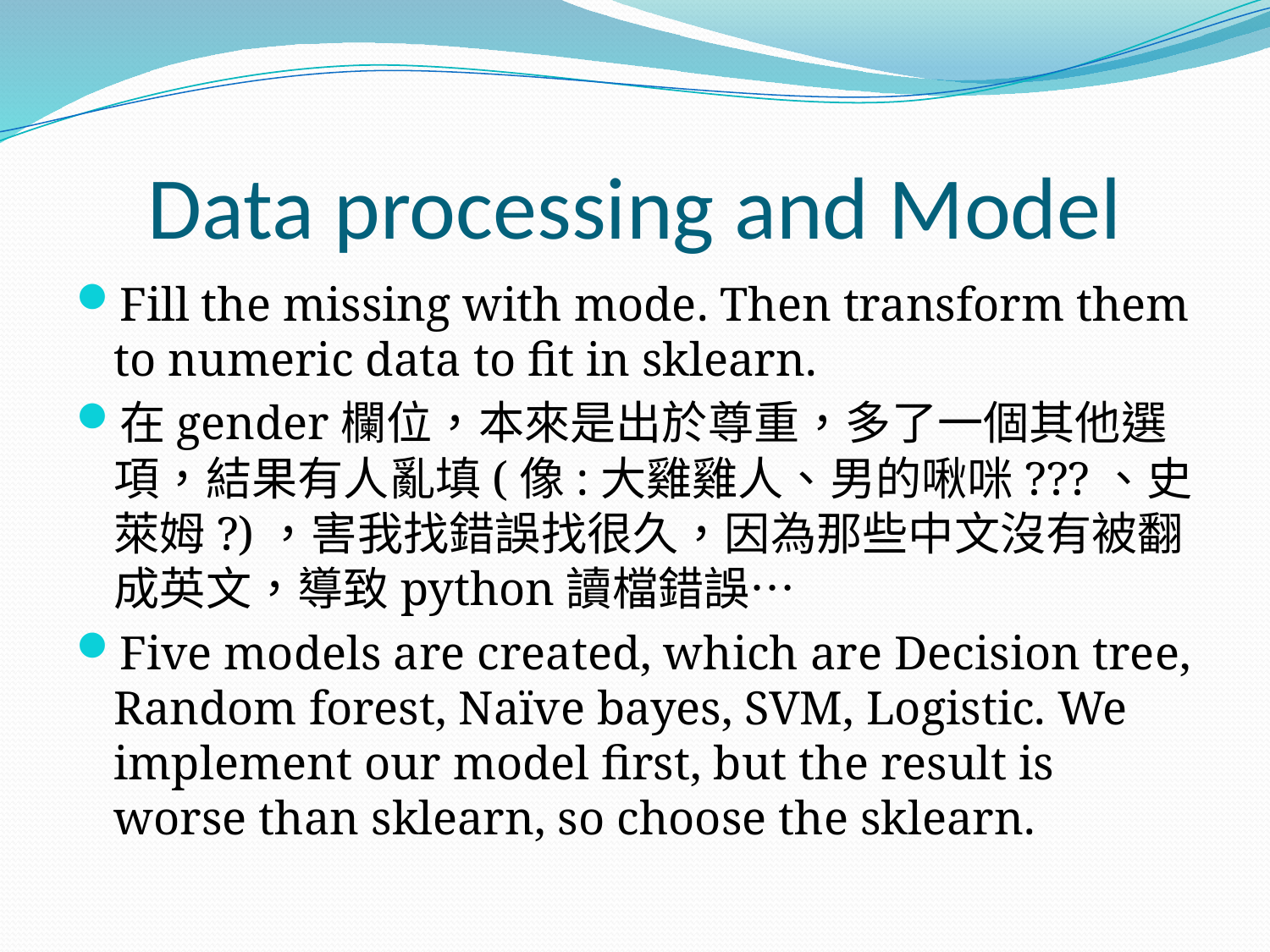

# Data processing and Model
Fill the missing with mode. Then transform them to numeric data to fit in sklearn.
在gender欄位，本來是出於尊重，多了一個其他選項，結果有人亂填(像:大雞雞人、男的啾咪???、史萊姆?)，害我找錯誤找很久，因為那些中文沒有被翻成英文，導致python讀檔錯誤…
Five models are created, which are Decision tree, Random forest, Naïve bayes, SVM, Logistic. We implement our model first, but the result is worse than sklearn, so choose the sklearn.